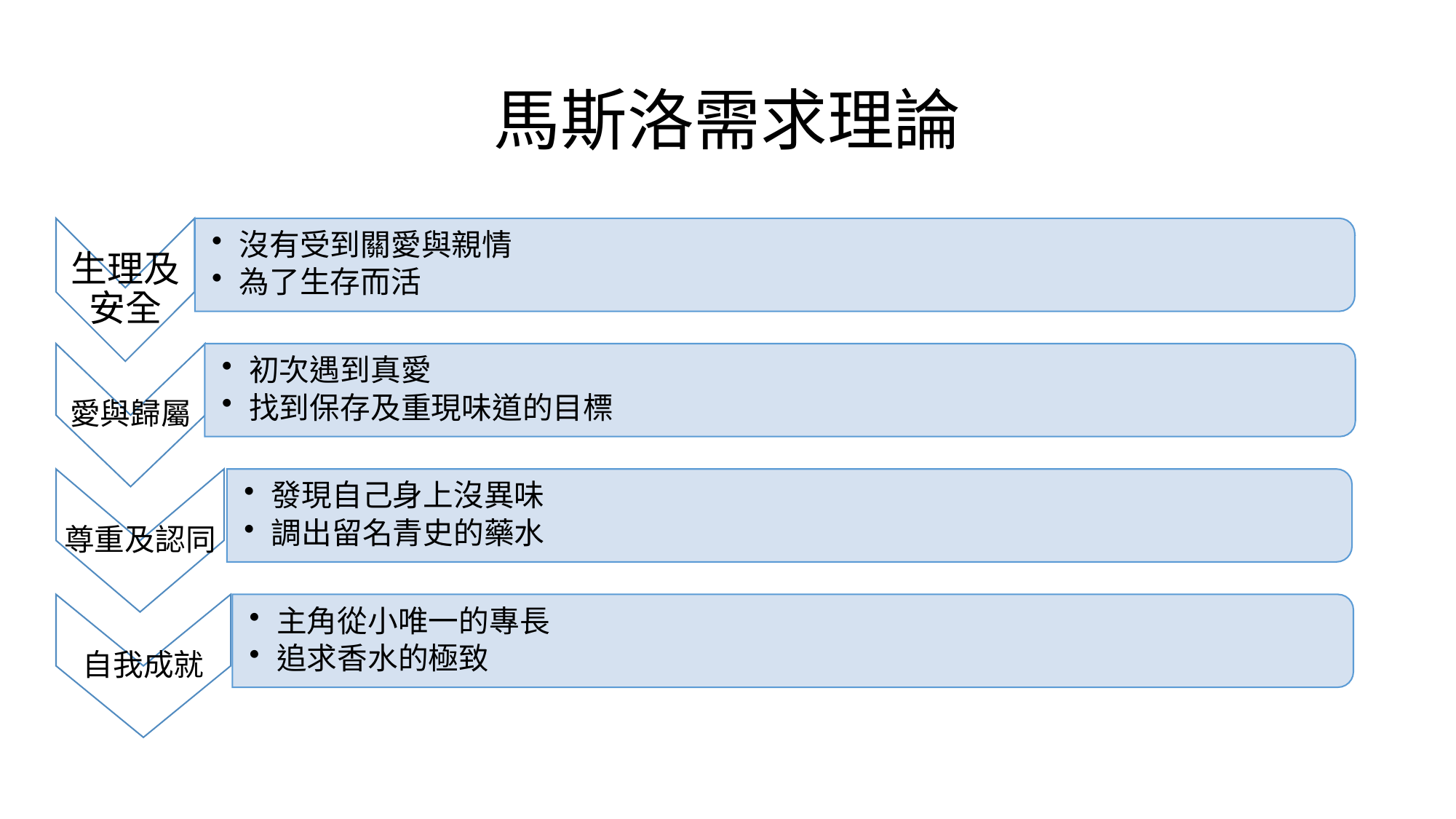

# 馬斯洛需求理論
生理及安全
沒有受到關愛與親情
為了生存而活
愛與歸屬
初次遇到真愛
找到保存及重現味道的目標
尊重及認同
發現自己身上沒異味
調出留名青史的藥水
自我成就
主角從小唯一的專長
追求香水的極致